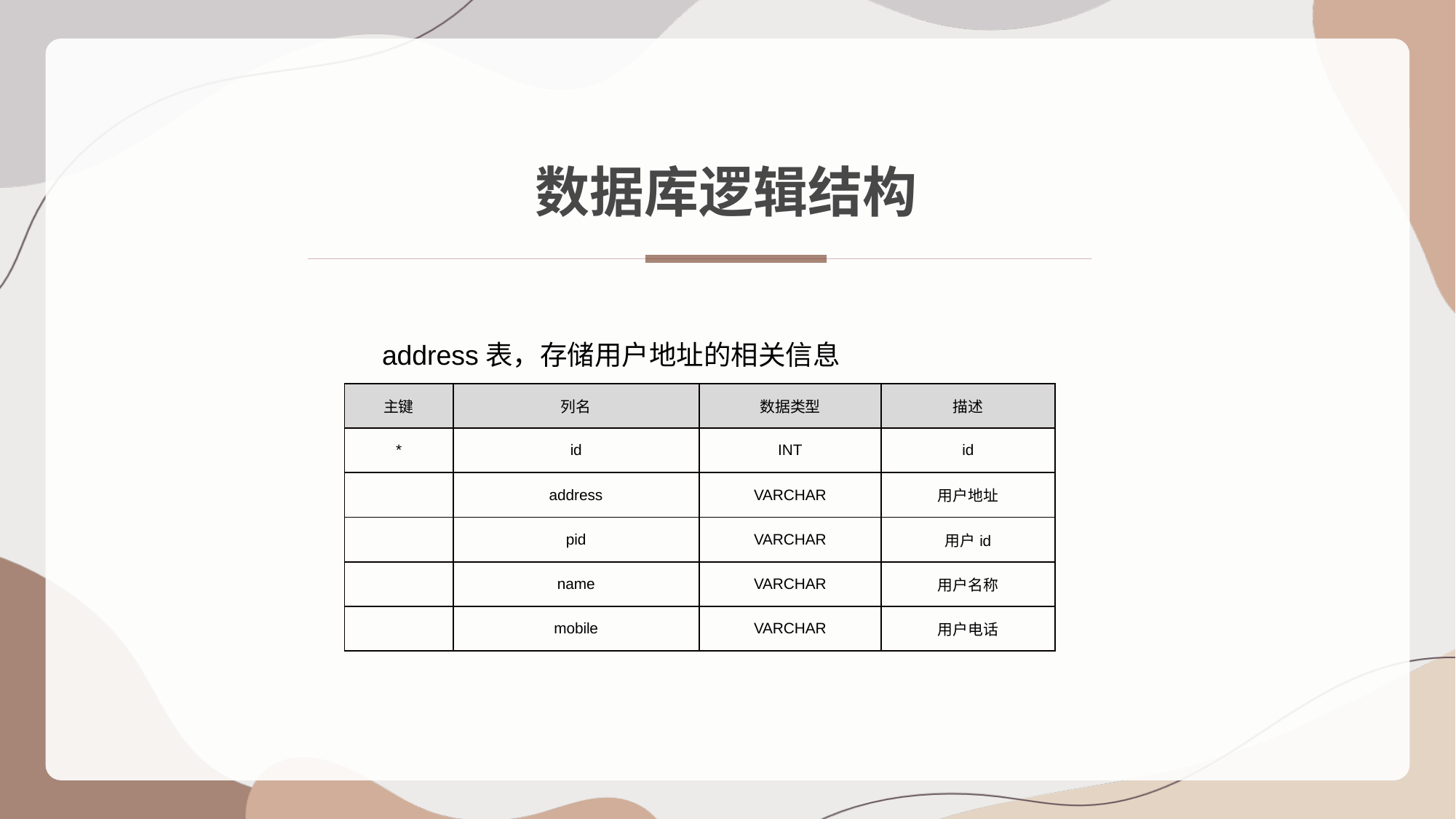

数据库逻辑结构
address表，存储用户地址的相关信息
| 主键 | 列名 | 数据类型 | 描述 |
| --- | --- | --- | --- |
| \* | id | INT | id |
|  | address | VARCHAR | 用户地址 |
|  | pid | VARCHAR | 用户id |
|  | name | VARCHAR | 用户名称 |
|  | mobile | VARCHAR | 用户电话 |